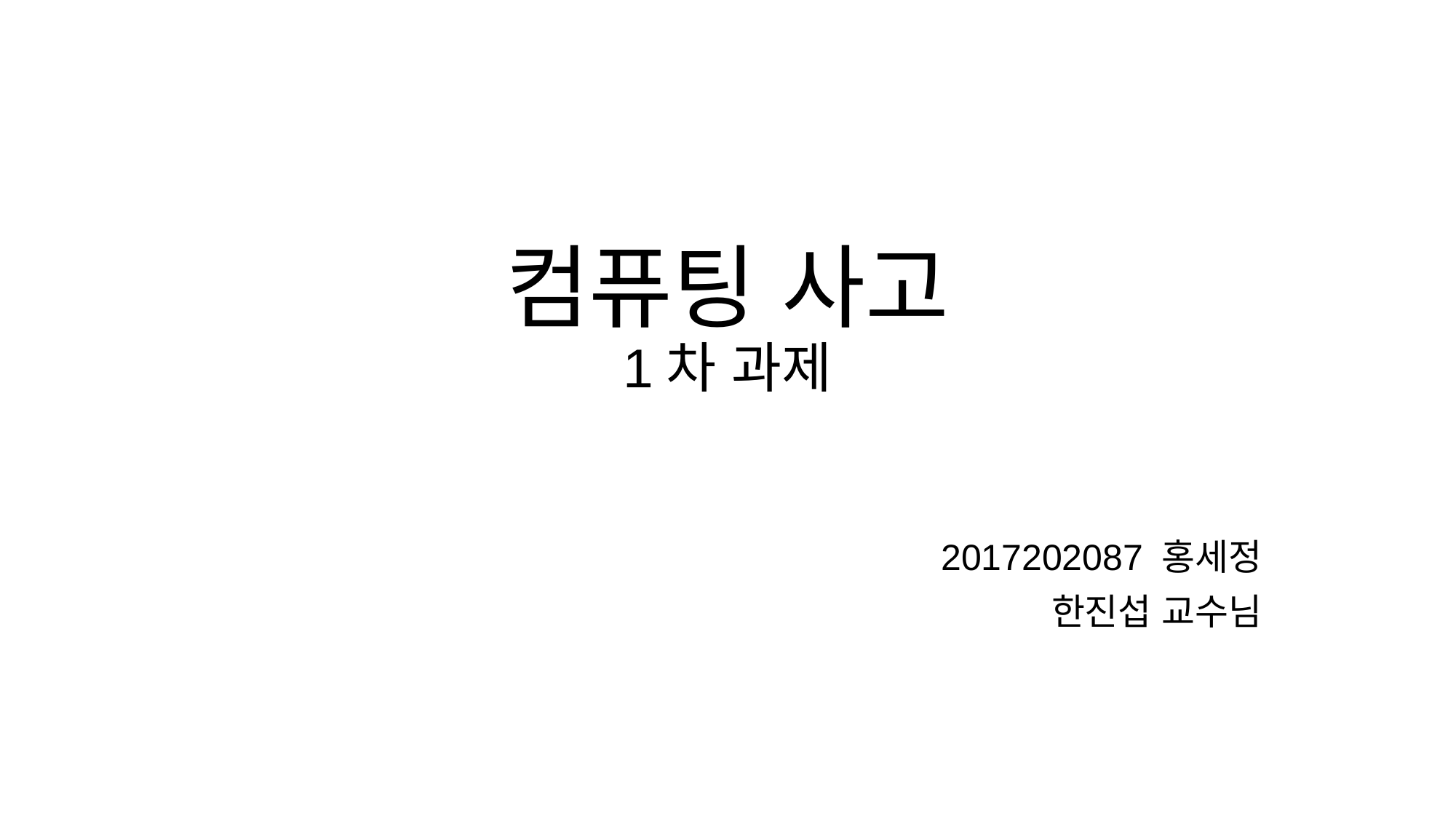

# 컴퓨팅 사고 1차 과제

2017202087 홍세정
한진섭 교수님